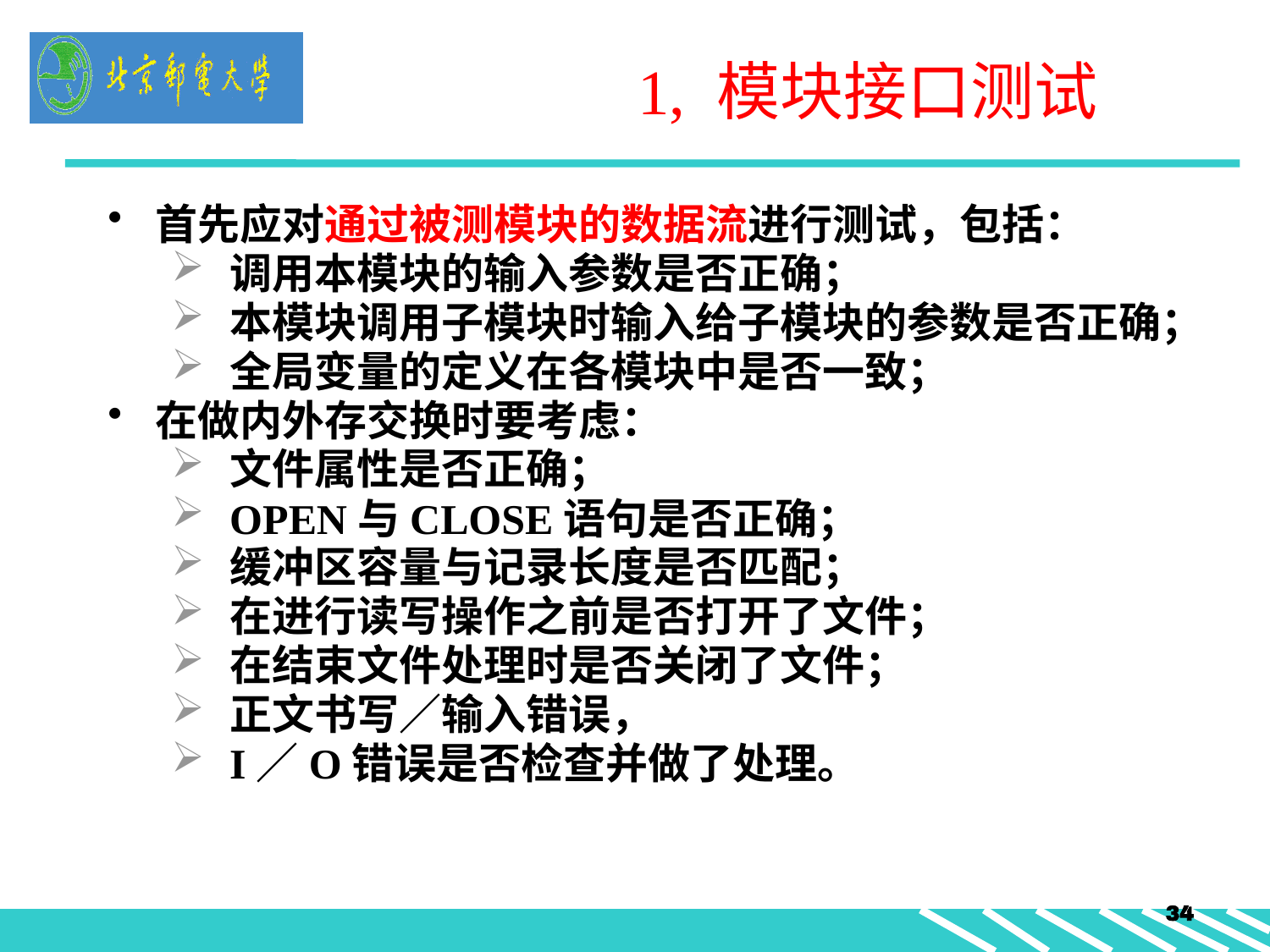

# 1, 模块接口测试
首先应对通过被测模块的数据流进行测试，包括：
调用本模块的输入参数是否正确；
本模块调用子模块时输入给子模块的参数是否正确；
全局变量的定义在各模块中是否一致；
在做内外存交换时要考虑：
文件属性是否正确；
OPEN与CLOSE语句是否正确；
缓冲区容量与记录长度是否匹配；
在进行读写操作之前是否打开了文件；
在结束文件处理时是否关闭了文件；
正文书写／输入错误，
I／O错误是否检查并做了处理。

34